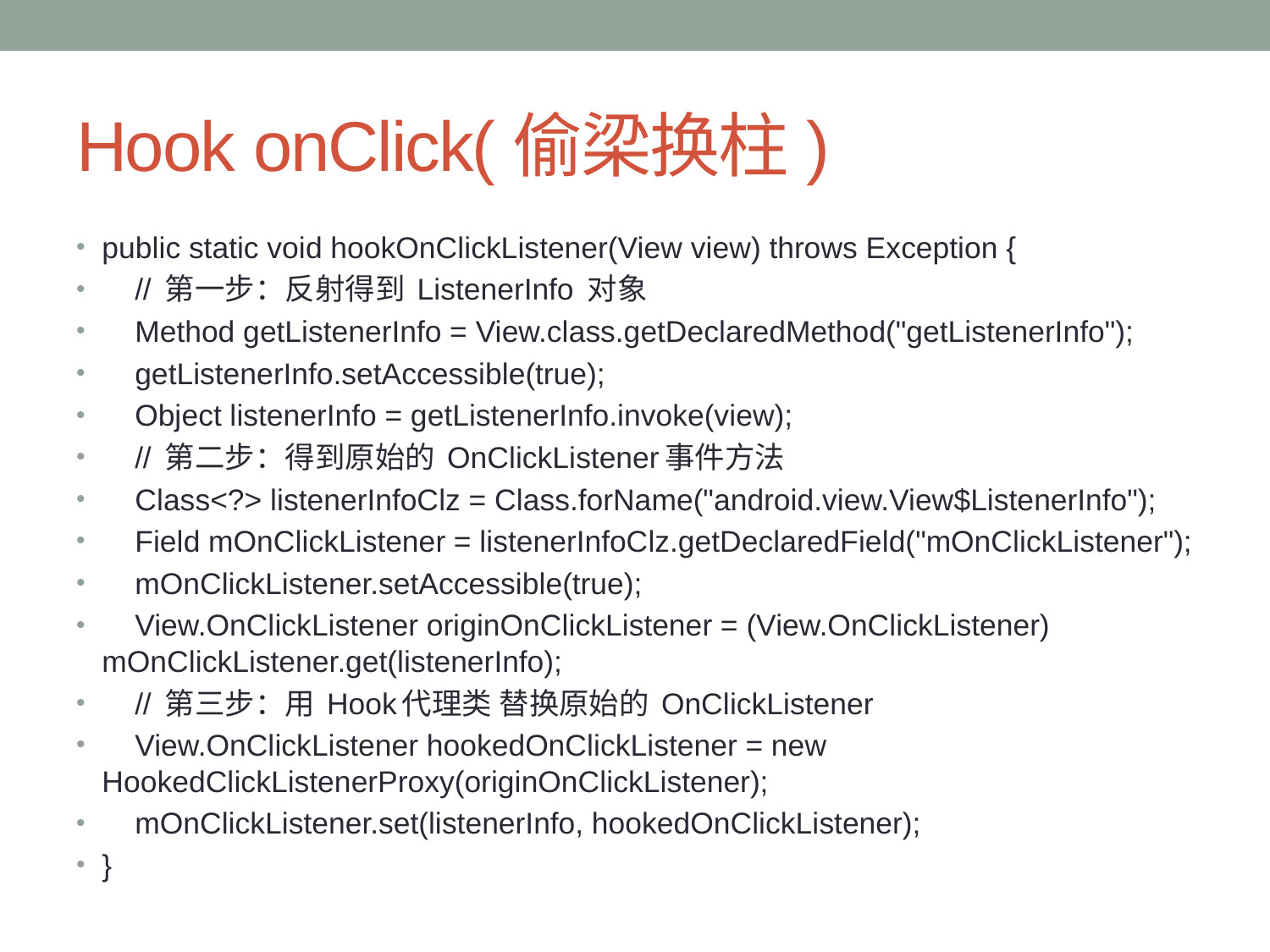

# Hook onClick(偷梁换柱)
public static void hookOnClickListener(View view) throws Exception {
    // 第一步：反射得到 ListenerInfo 对象
    Method getListenerInfo = View.class.getDeclaredMethod("getListenerInfo");
    getListenerInfo.setAccessible(true);
    Object listenerInfo = getListenerInfo.invoke(view);
    // 第二步：得到原始的 OnClickListener事件方法
    Class<?> listenerInfoClz = Class.forName("android.view.View$ListenerInfo");
    Field mOnClickListener = listenerInfoClz.getDeclaredField("mOnClickListener");
    mOnClickListener.setAccessible(true);
    View.OnClickListener originOnClickListener = (View.OnClickListener) mOnClickListener.get(listenerInfo);
    // 第三步：用 Hook代理类 替换原始的 OnClickListener
    View.OnClickListener hookedOnClickListener = new HookedClickListenerProxy(originOnClickListener);
    mOnClickListener.set(listenerInfo, hookedOnClickListener);
}